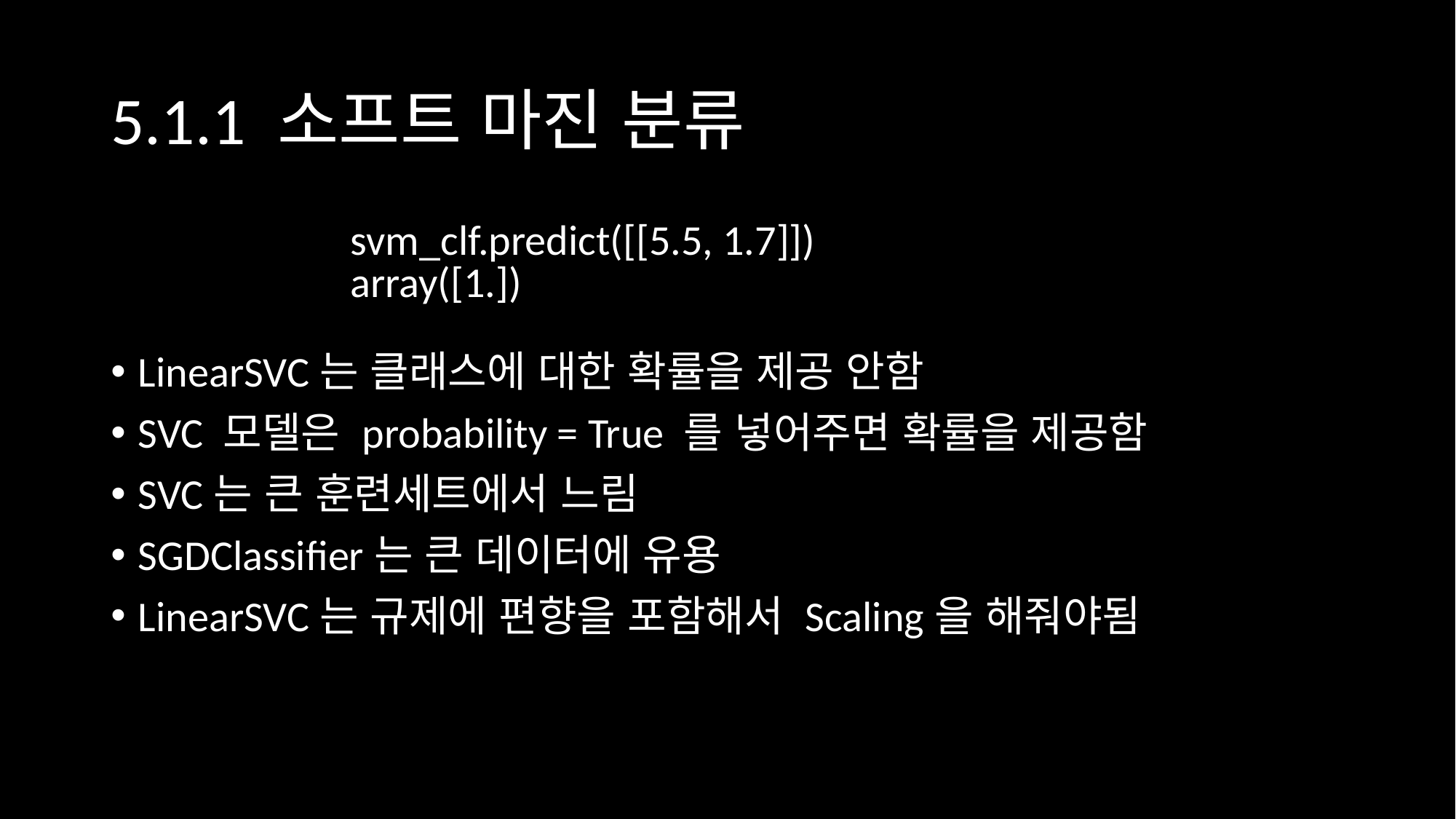

# 5.1.1 소프트 마진 분류

LinearSVC는 클래스에 대한 확률을 제공 안함
SVC 모델은 probability = True 를 넣어주면 확률을 제공함
SVC는 큰 훈련세트에서 느림
SGDClassifier는 큰 데이터에 유용
LinearSVC는 규제에 편향을 포함해서 Scaling을 해줘야됨
| svm\_clf.predict([[5.5, 1.7]]) array([1.]) |
| --- |